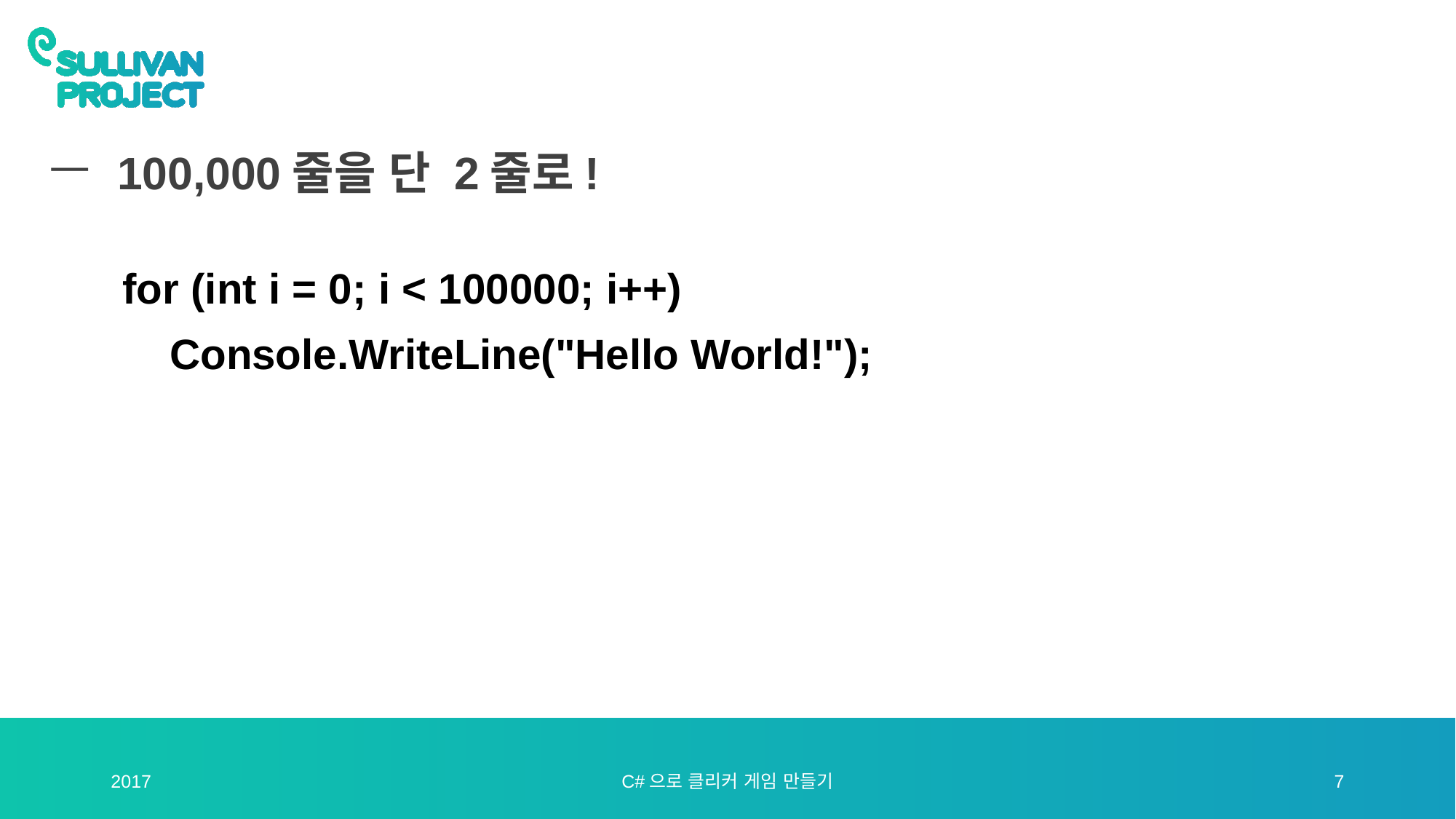

# 100,000줄을 단 2줄로!
for (int i = 0; i < 100000; i++)
    Console.WriteLine("Hello World!");
2017
C#으로 클리커 게임 만들기
7